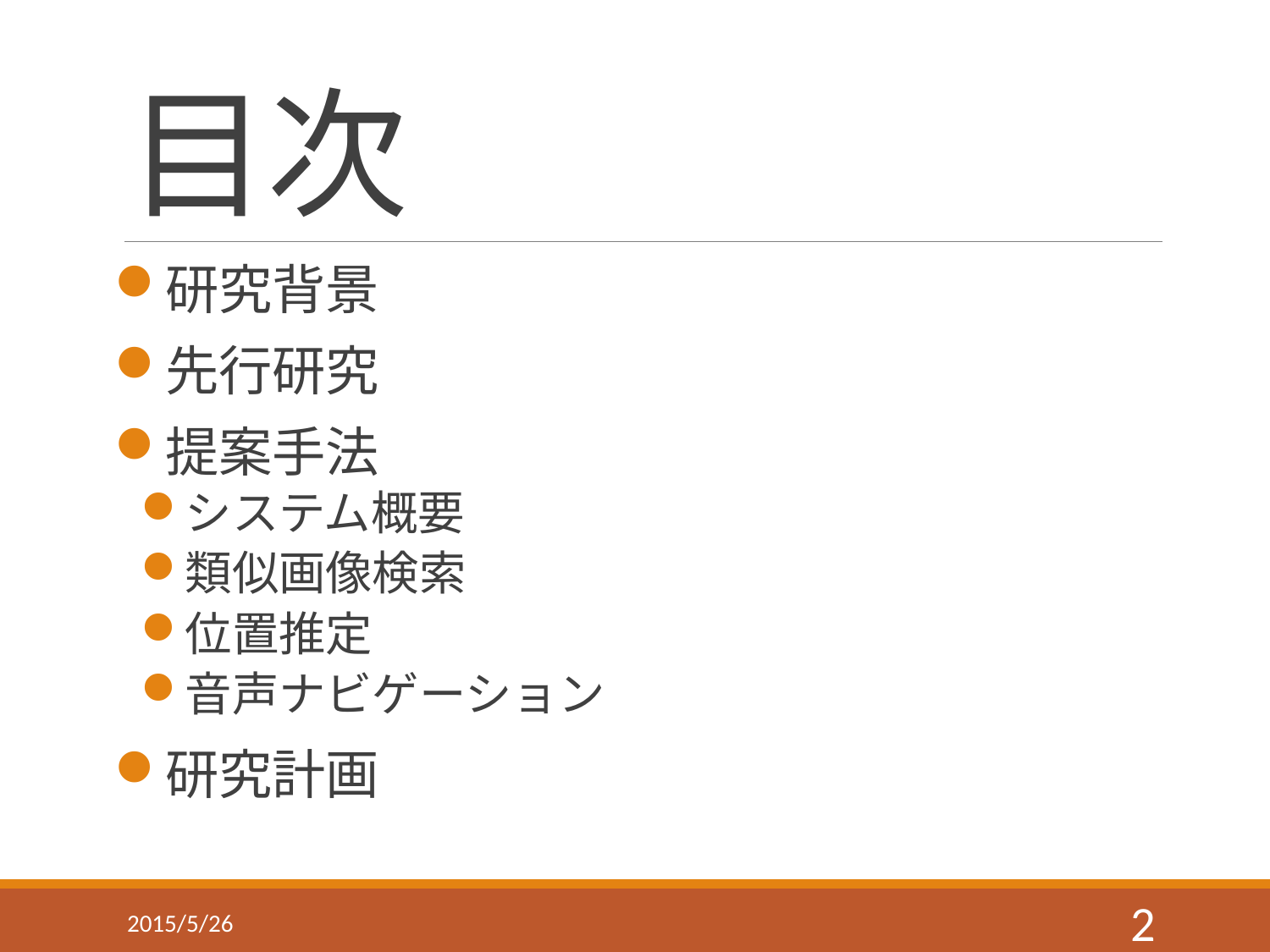

# 目次
研究背景
先行研究
提案手法
システム概要
類似画像検索
位置推定
音声ナビゲーション
研究計画
2015/5/26
2